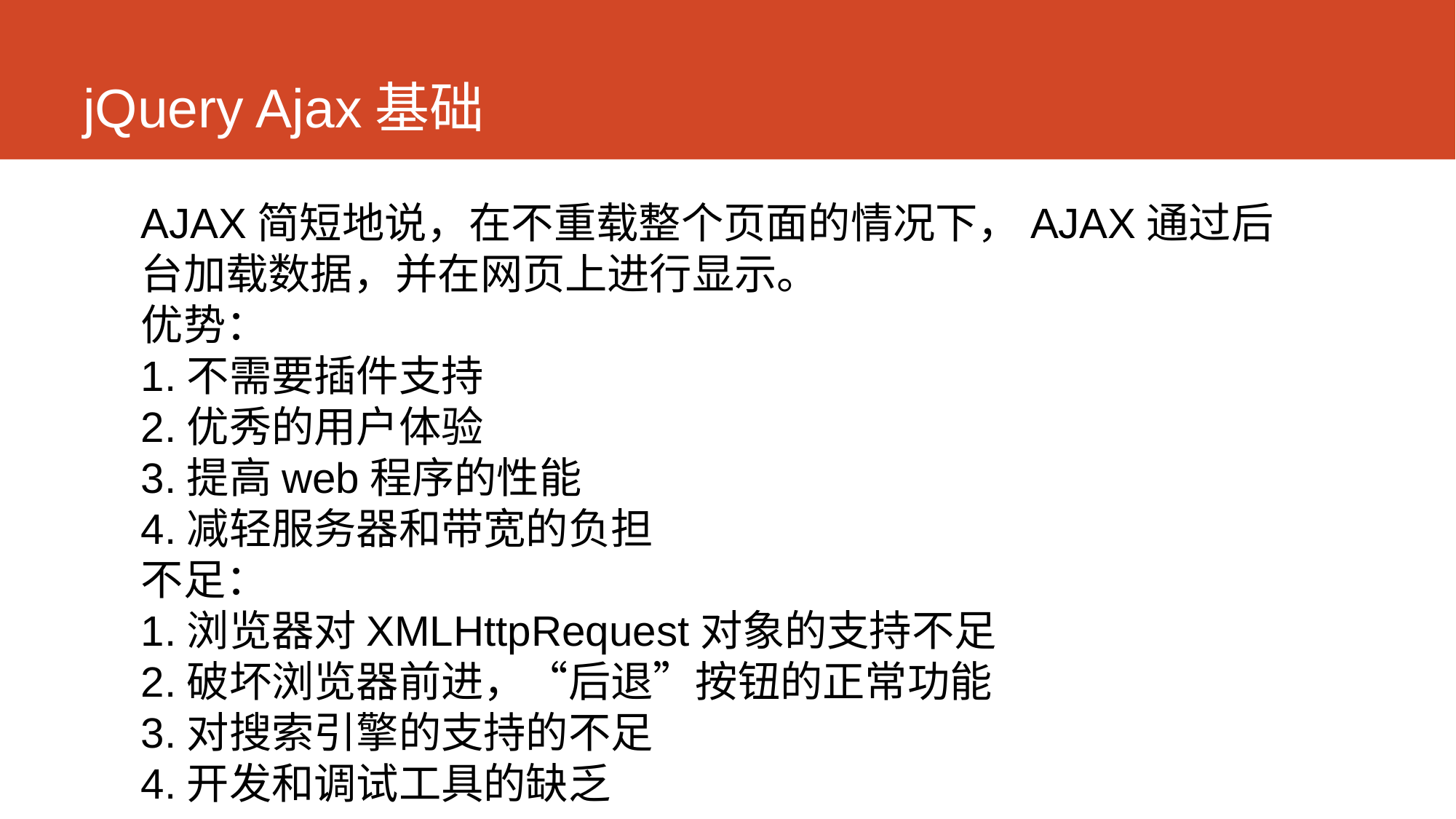

# jQuery Ajax基础
AJAX简短地说，在不重载整个页面的情况下，AJAX通过后台加载数据，并在网页上进行显示。
优势：
1.不需要插件支持
2.优秀的用户体验
3.提高web程序的性能
4.减轻服务器和带宽的负担
不足：
1.浏览器对XMLHttpRequest对象的支持不足
2.破坏浏览器前进，“后退”按钮的正常功能
3.对搜索引擎的支持的不足
4.开发和调试工具的缺乏